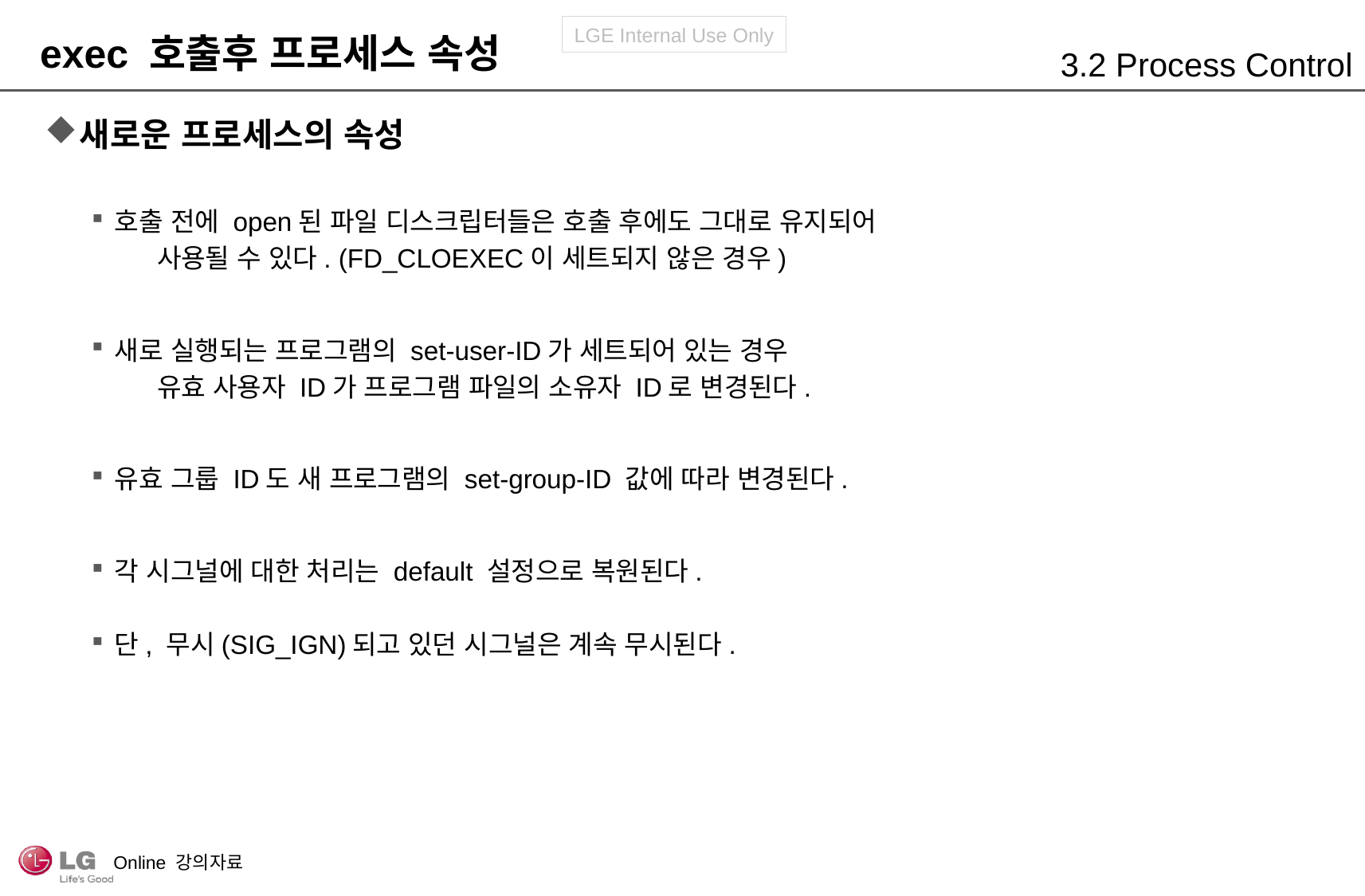

exec 호출후 프로세스 속성
3.2 Process Control

새로운 프로세스의 속성

호출 전에 open된 파일 디스크립터들은 호출 후에도 그대로 유지되어
        사용될 수 있다. (FD_CLOEXEC이 세트되지 않은 경우)

새로 실행되는 프로그램의 set-user-ID가 세트되어 있는 경우
        유효 사용자 ID가 프로그램 파일의 소유자 ID로 변경된다.

유효 그룹 ID도 새 프로그램의 set-group-ID 값에 따라 변경된다.

각 시그널에 대한 처리는 default 설정으로 복원된다.

단, 무시(SIG_IGN)되고 있던 시그널은 계속 무시된다.